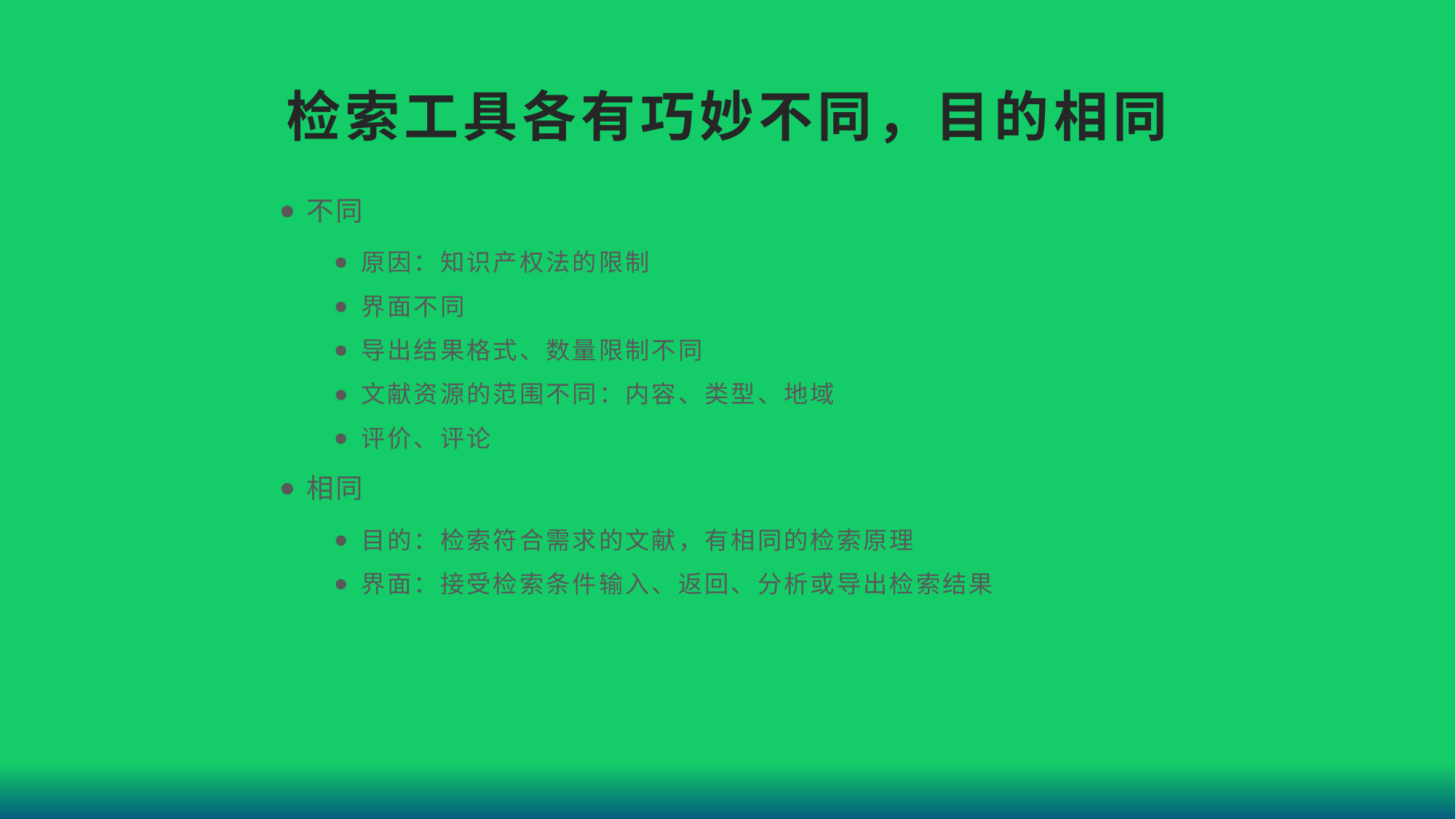

# 检索工具各有巧妙不同，目的相同
不同
原因：知识产权法的限制
界面不同
导出结果格式、数量限制不同
文献资源的范围不同：内容、类型、地域
评价、评论
相同
目的：检索符合需求的文献，有相同的检索原理
界面：接受检索条件输入、返回、分析或导出检索结果